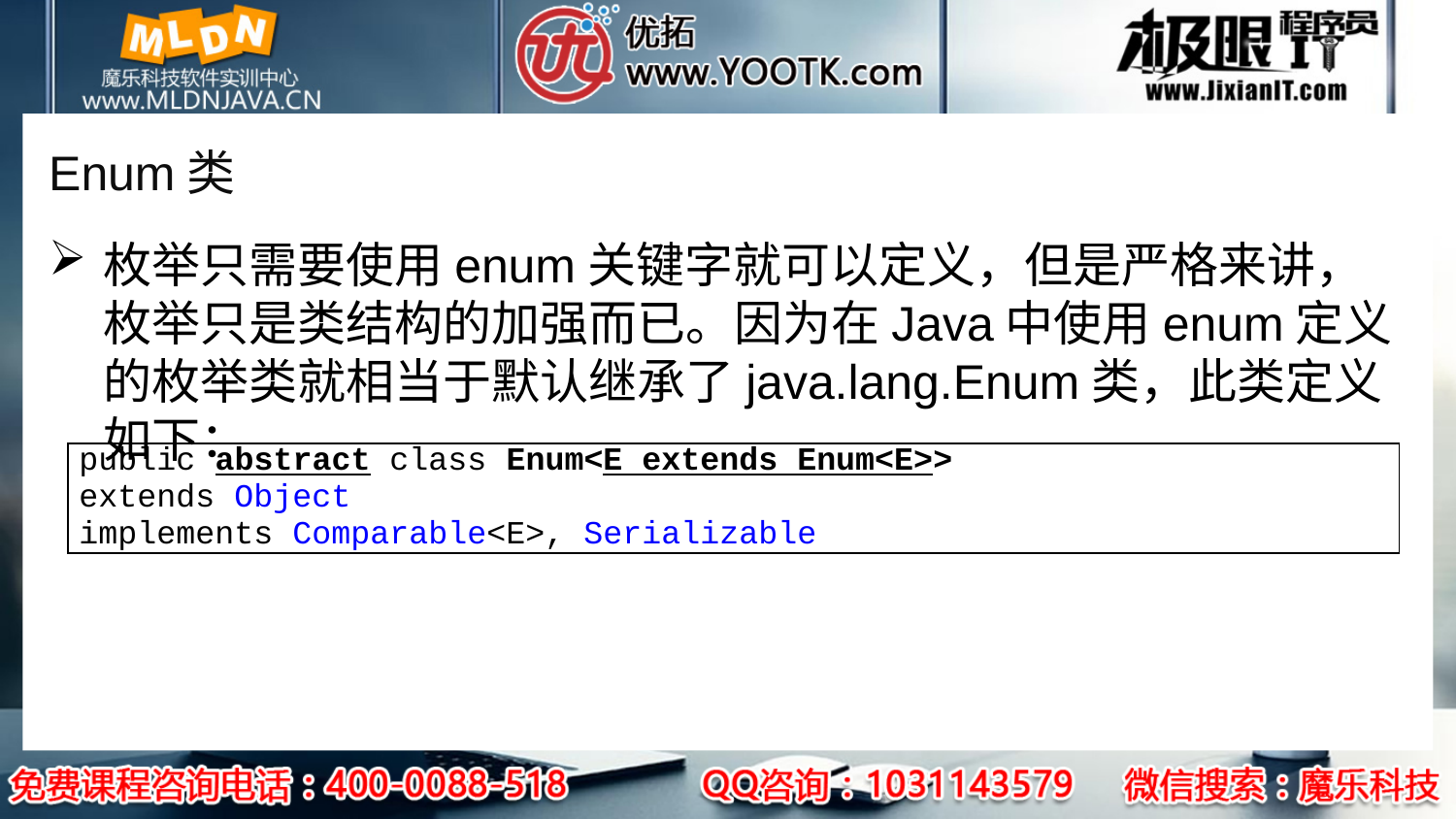

# Enum类
枚举只需要使用enum关键字就可以定义，但是严格来讲，枚举只是类结构的加强而已。因为在Java中使用enum定义的枚举类就相当于默认继承了java.lang.Enum类，此类定义如下：
| public abstract class Enum<E extends Enum<E>> extends Object implements Comparable<E>, Serializable |
| --- |